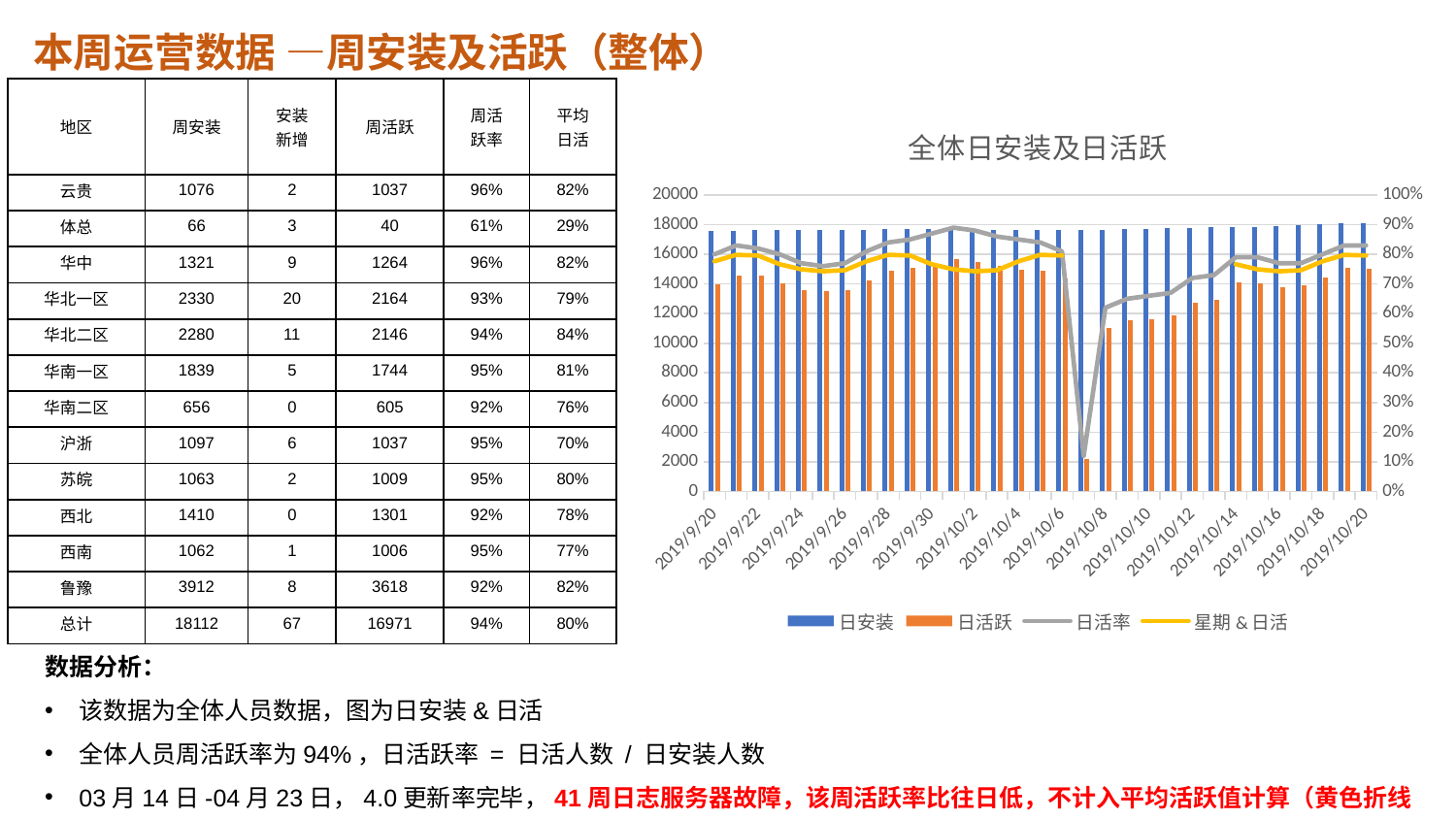

本周运营数据 —周安装及活跃（整体）
| 地区 | 周安装 | 安装新增 | 周活跃 | 周活跃率 | 平均日活 |
| --- | --- | --- | --- | --- | --- |
| 云贵 | 1076 | 2 | 1037 | 96% | 82% |
| 体总 | 66 | 3 | 40 | 61% | 29% |
| 华中 | 1321 | 9 | 1264 | 96% | 82% |
| 华北一区 | 2330 | 20 | 2164 | 93% | 79% |
| 华北二区 | 2280 | 11 | 2146 | 94% | 84% |
| 华南一区 | 1839 | 5 | 1744 | 95% | 81% |
| 华南二区 | 656 | 0 | 605 | 92% | 76% |
| 沪浙 | 1097 | 6 | 1037 | 95% | 70% |
| 苏皖 | 1063 | 2 | 1009 | 95% | 80% |
| 西北 | 1410 | 0 | 1301 | 92% | 78% |
| 西南 | 1062 | 1 | 1006 | 95% | 77% |
| 鲁豫 | 3912 | 8 | 3618 | 92% | 82% |
| 总计 | 18112 | 67 | 16971 | 94% | 80% |

### Chart: 全体日安装及日活跃

| Category | 日安装 | 日活跃 | 日活率 | 星期&日活 |
|---|---|---|---|---|
| 43728 | 17576.0 | 13990.0 | 0.8 | 0.7767067999388805 |
| 43729 | 17594.0 | 14566.0 | 0.83 | 0.7982437636388668 |
| 43730 | 17617.0 | 14534.0 | 0.82 | 0.7958721294449407 |
| 43731 | 17657.0 | 14046.0 | 0.8 | 0.7664897377970157 |
| 43732 | 17661.0 | 13615.0 | 0.77 | 0.7494497334000563 |
| 43733 | 17663.0 | 13495.0 | 0.76 | 0.7428268677880208 |
| 43734 | 17666.0 | 13590.0 | 0.77 | 0.7463132762479974 |
| 43735 | 17672.0 | 14234.0 | 0.81 | 0.7767067999388805 |
| 43736 | 17700.0 | 14879.0 | 0.84 | 0.7982437636388668 |
| 43737 | 17685.0 | 15108.0 | 0.85 | 0.7958721294449407 |
| 43738 | 17692.0 | 15341.0 | 0.87 | 0.7664897377970157 |
| 43739 | 17627.0 | 15657.0 | 0.89 | 0.7494497334000563 |
| 43740 | 17628.0 | 15471.0 | 0.88 | 0.7428268677880208 |
| 43741 | 17646.0 | 15247.0 | 0.86 | 0.7463132762479974 |
| 43742 | 17625.0 | 14954.0 | 0.85 | 0.7767067999388805 |
| 43743 | 17628.0 | 14862.0 | 0.84 | 0.7982437636388668 |
| 43744 | 17644.0 | 14362.0 | 0.81 | 0.7958721294449407 |
| 43745 | 17650.0 | 2172.0 | 0.12 | None |
| 43746 | 17656.0 | 11014.0 | 0.62 | None |
| 43747 | 17710.0 | 11574.0 | 0.65 | None |
| 43748 | 17702.0 | 11643.0 | 0.66 | None |
| 43749 | 17769.0 | 11873.0 | 0.67 | None |
| 43750 | 17789.0 | 12726.0 | 0.72 | None |
| 43751 | 17825.0 | 12960.0 | 0.73 | None |
| 43752 | 17831.0 | 14096.0 | 0.79 | 0.7664897377970157 |
| 43753 | 17864.0 | 14046.0 | 0.79 | 0.7494497334000563 |
| 43754 | 17905.0 | 13787.0 | 0.77 | 0.7428268677880208 |
| 43755 | 17993.0 | 13894.0 | 0.77 | 0.7463132762479974 |
| 43756 | 18032.0 | 14424.0 | 0.8 | 0.7767067999388805 |
| 43757 | 18084.0 | 15056.0 | 0.83 | 0.7982437636388668 |
| 43758 | 18112.0 | 15023.0 | 0.83 | 0.7958721294449407 |
数据分析：
该数据为全体人员数据，图为日安装&日活
全体人员周活跃率为94%，日活跃率 = 日活人数 / 日安装人数
03月14日-04月23日，4.0更新率完毕，41周日志服务器故障，该周活跃率比往日低，不计入平均活跃值计算（黄色折线为平均值）